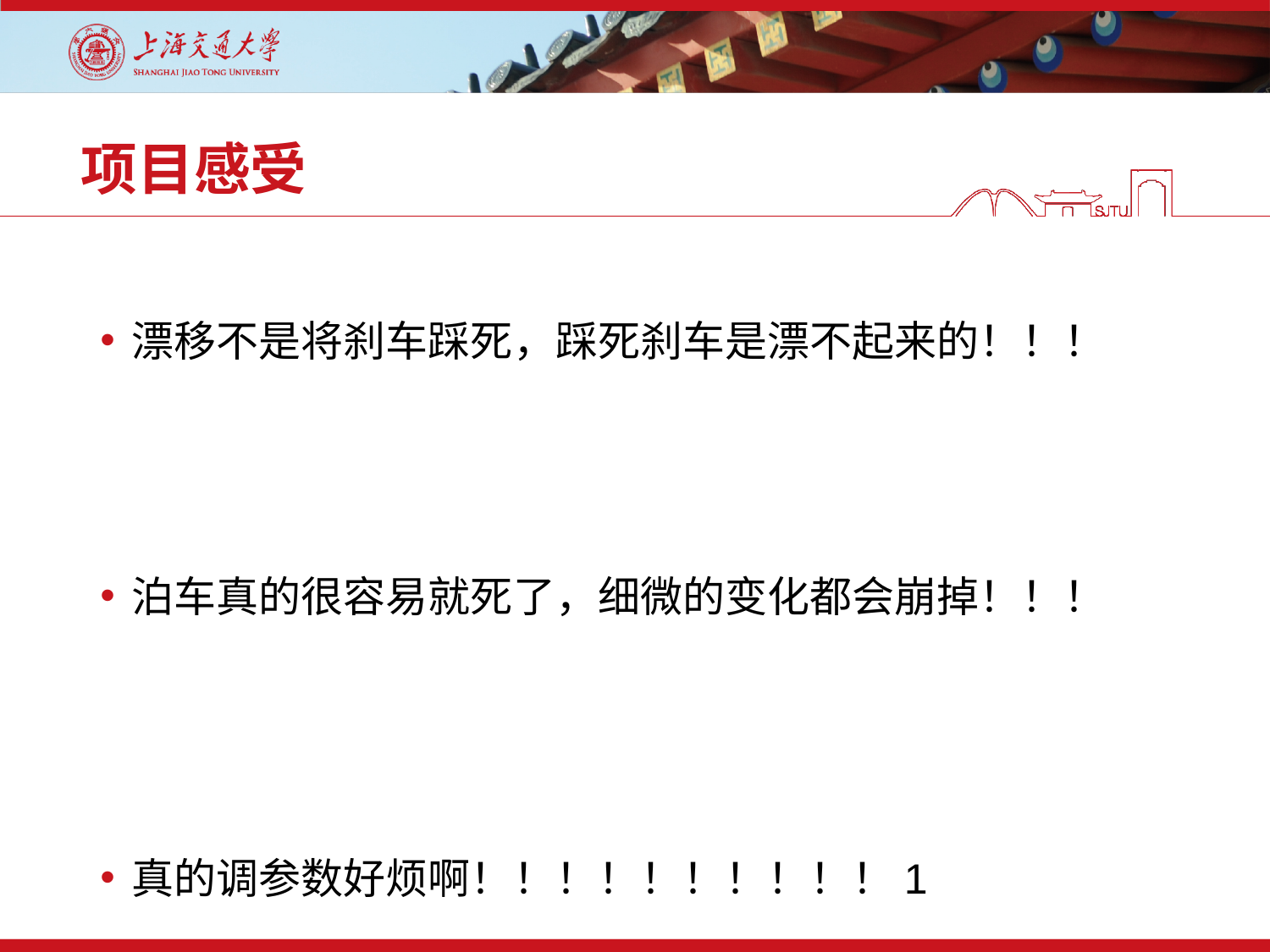

# 项目感受
漂移不是将刹车踩死，踩死刹车是漂不起来的！！！

泊车真的很容易就死了，细微的变化都会崩掉！！！

真的调参数好烦啊！！！！！！！！！！1